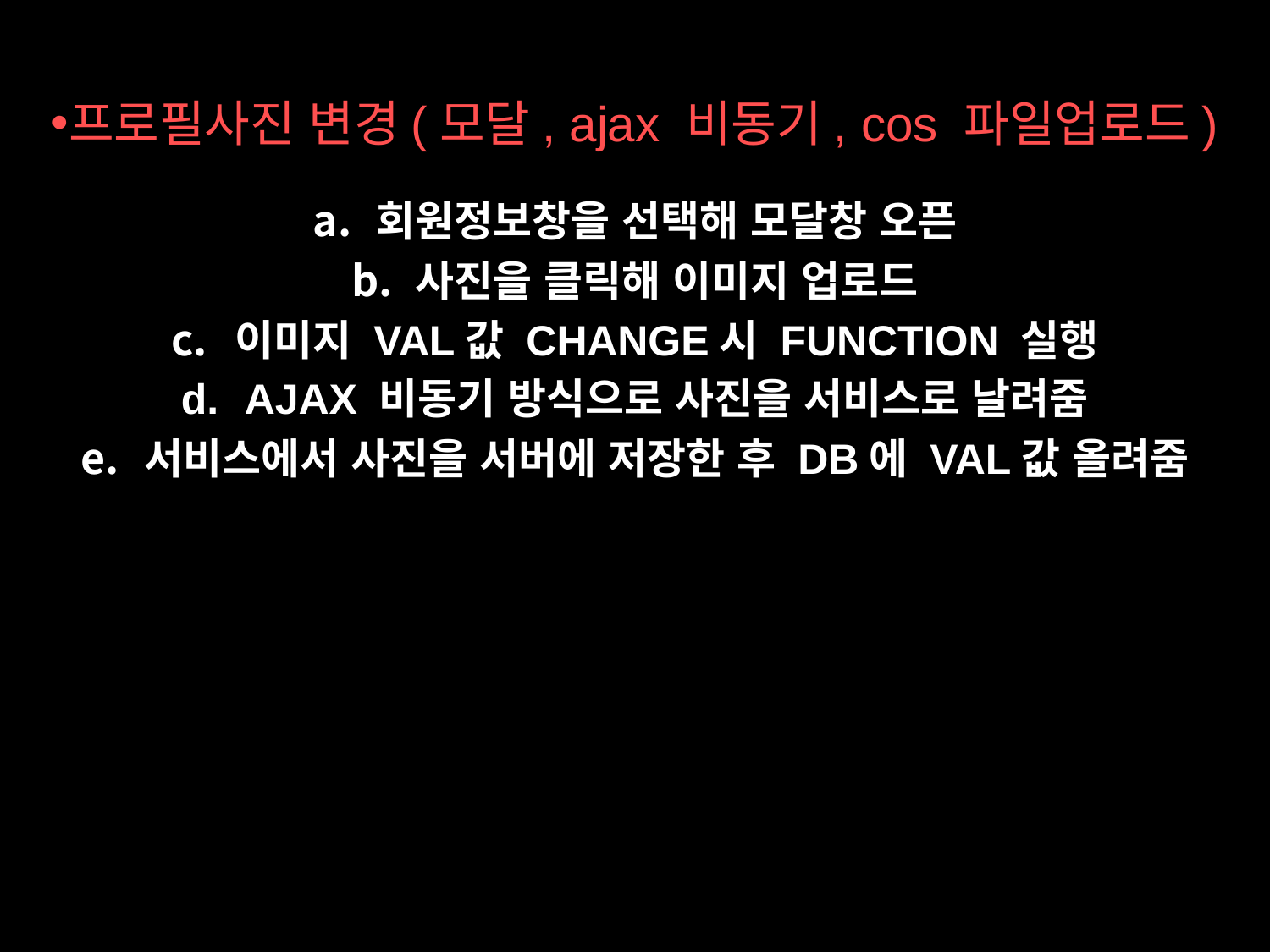

프로필사진 변경(모달, ajax 비동기, cos 파일업로드)

회원정보창을 선택해 모달창 오픈
사진을 클릭해 이미지 업로드
이미지 VAL값 CHANGE시 FUNCTION 실행
AJAX 비동기 방식으로 사진을 서비스로 날려줌
서비스에서 사진을 서버에 저장한 후 DB에 VAL값 올려줌